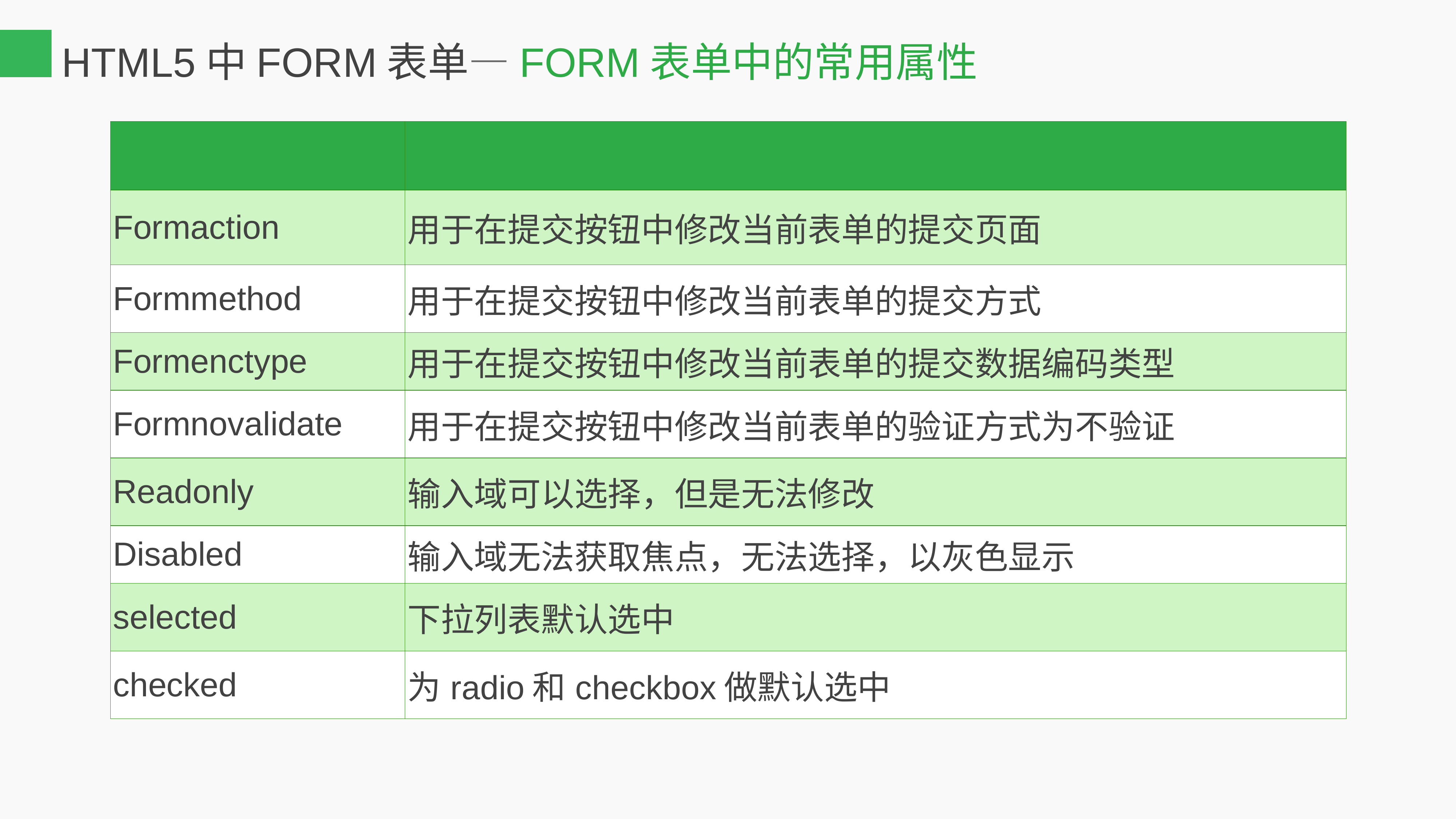

# HTML5中FORM表单—FORM表单中的常用属性
|  |  |
| --- | --- |
| Formaction | 用于在提交按钮中修改当前表单的提交页面 |
| Formmethod | 用于在提交按钮中修改当前表单的提交方式 |
| Formenctype | 用于在提交按钮中修改当前表单的提交数据编码类型 |
| Formnovalidate | 用于在提交按钮中修改当前表单的验证方式为不验证 |
| Readonly | 输入域可以选择，但是无法修改 |
| Disabled | 输入域无法获取焦点，无法选择，以灰色显示 |
| selected | 下拉列表默认选中 |
| checked | 为radio和checkbox做默认选中 |